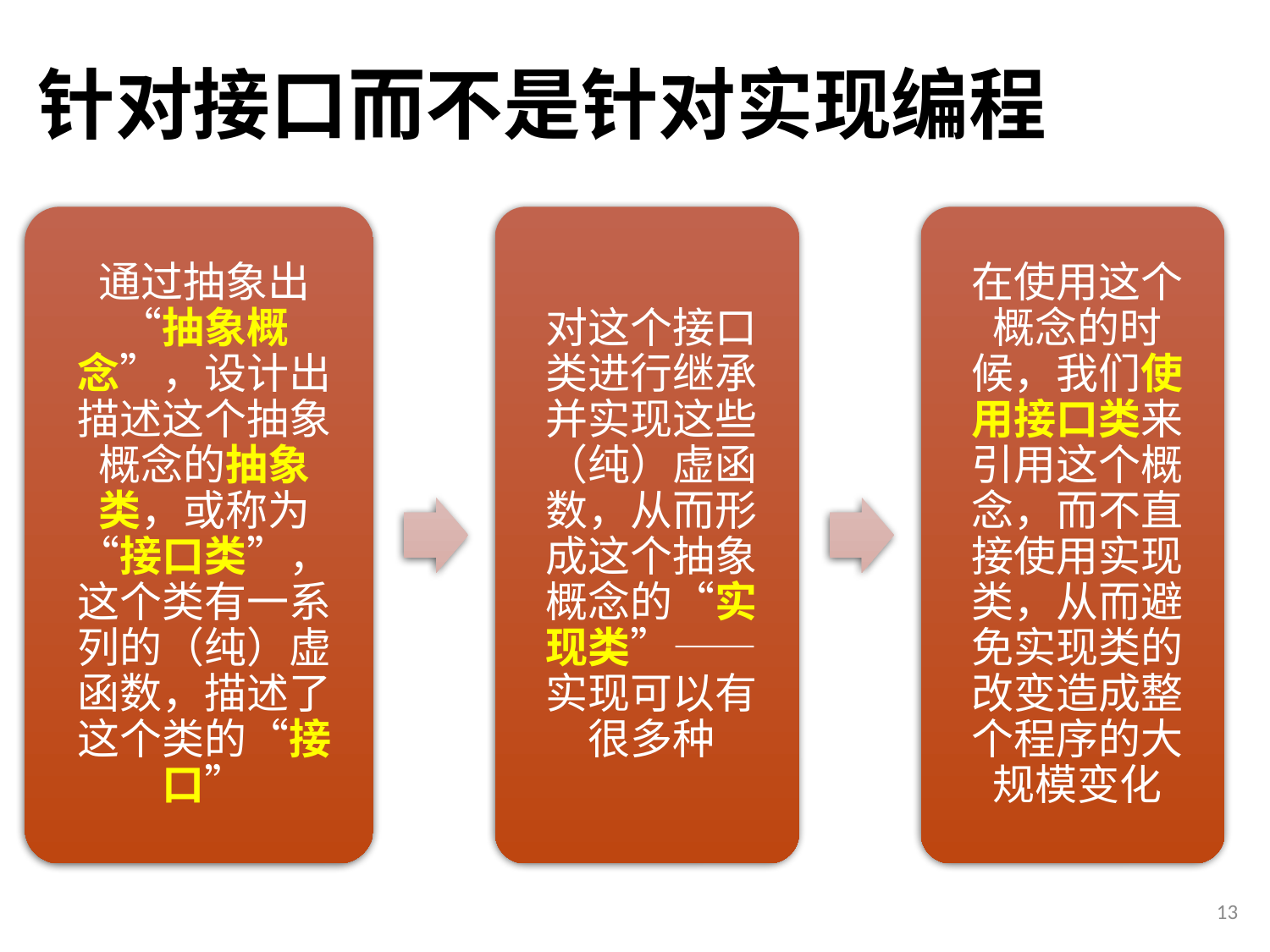

# 针对接口而不是针对实现编程
通过抽象出“抽象概念”，设计出描述这个抽象概念的抽象类，或称为“接口类”，这个类有一系列的（纯）虚函数，描述了这个类的“接口”

对这个接口类进行继承并实现这些（纯）虚函数，从而形成这个抽象概念的“实现类”——实现可以有很多种

在使用这个概念的时候，我们使用接口类来引用这个概念，而不直接使用实现类，从而避免实现类的改变造成整个程序的大规模变化
13